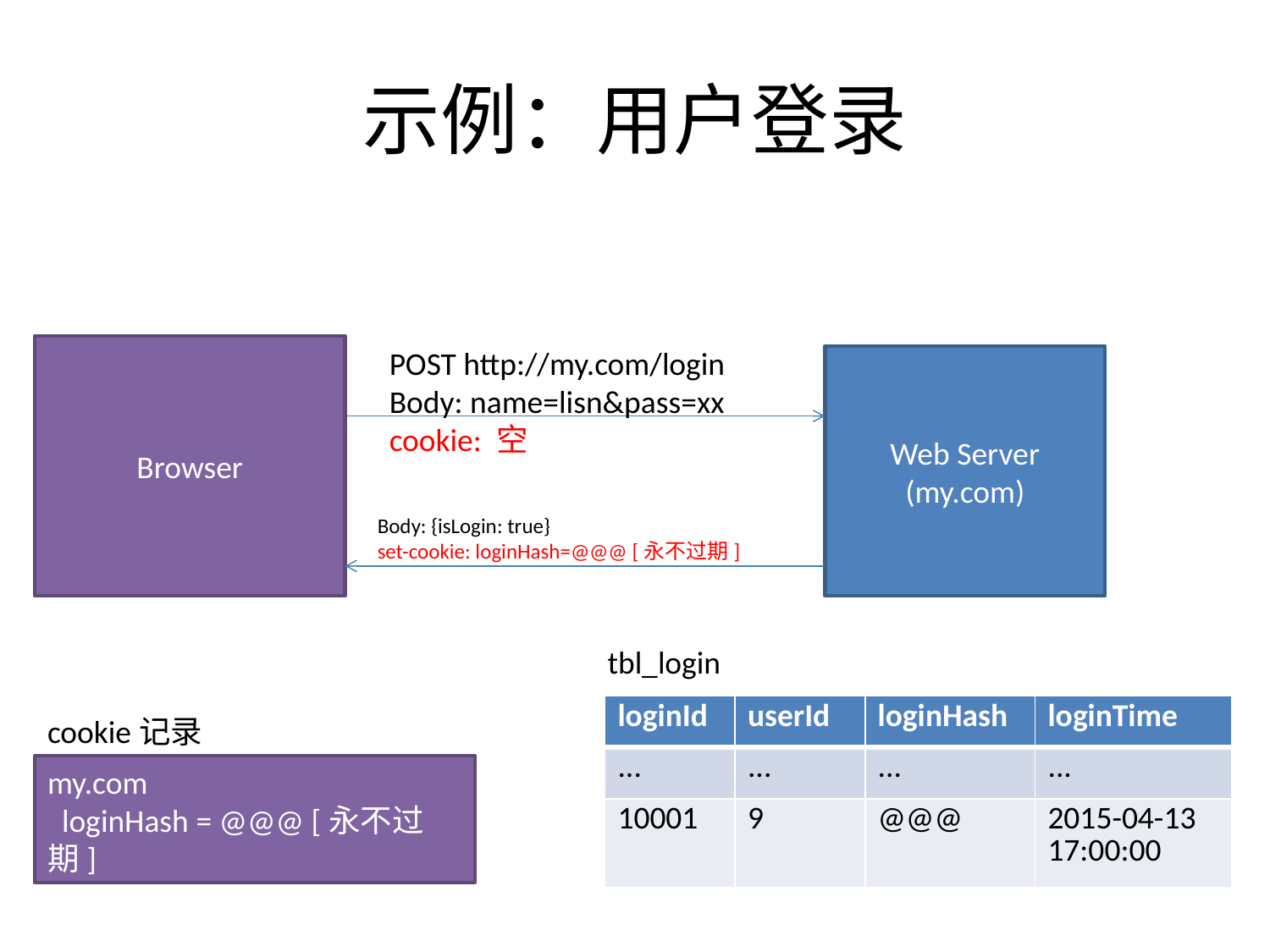

# 示例：用户登录
Browser
POST http://my.com/login
Body: name=lisn&pass=xx
cookie: 空
Web Server
(my.com)
Body: {isLogin: true}
set-cookie: loginHash=@@@ [永不过期]
tbl_login
| loginId | userId | loginHash | loginTime |
| --- | --- | --- | --- |
| ... | ... | ... | ... |
| 10001 | 9 | @@@ | 2015-04-13 17:00:00 |
cookie记录
my.com
  loginHash = @@@ [永不过期]